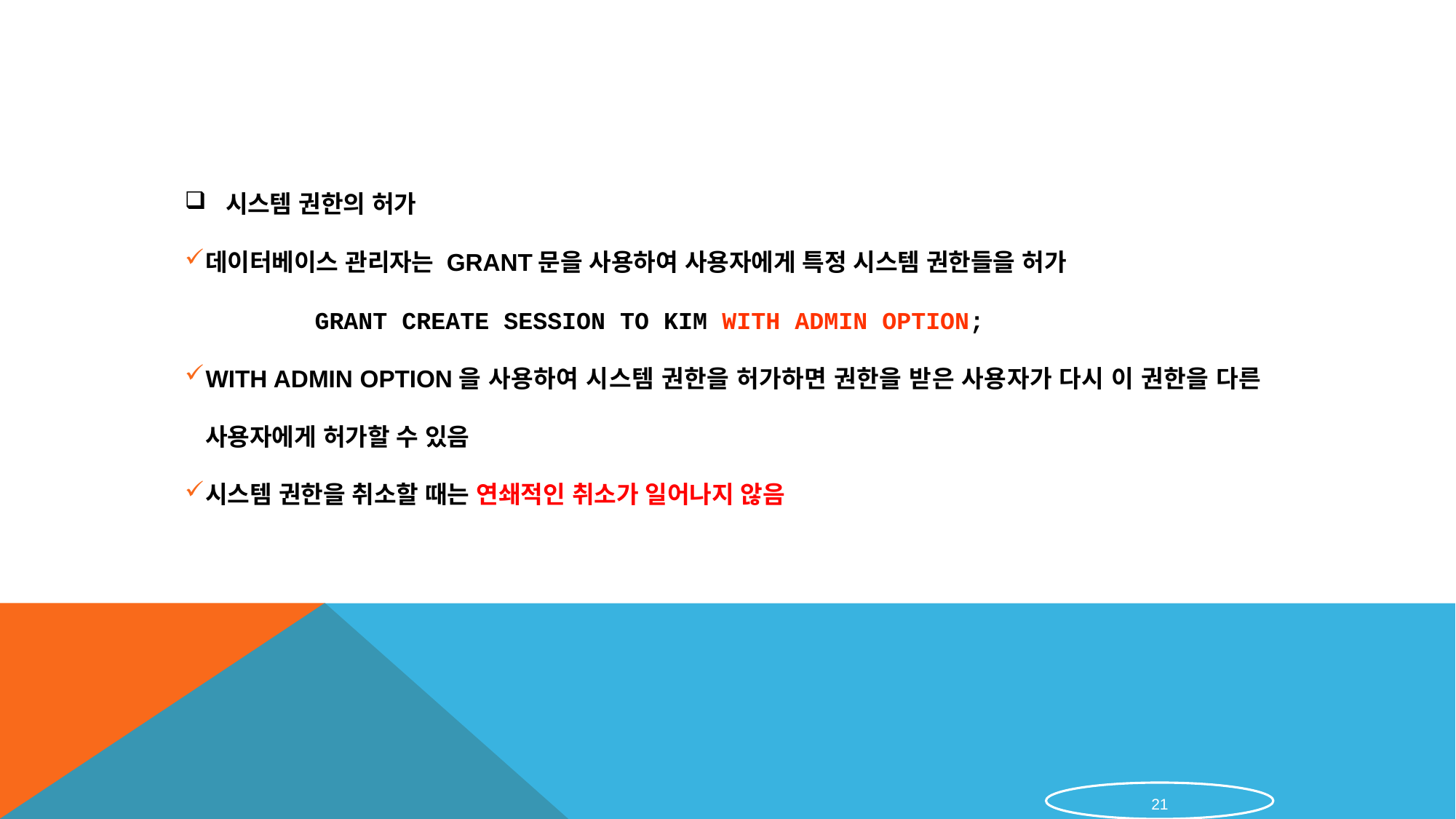

시스템 권한의 허가
데이터베이스 관리자는 GRANT문을 사용하여 사용자에게 특정 시스템 권한들을 허가
		GRANT CREATE SESSION TO KIM WITH ADMIN OPTION;
WITH ADMIN OPTION을 사용하여 시스템 권한을 허가하면 권한을 받은 사용자가 다시 이 권한을 다른 사용자에게 허가할 수 있음
시스템 권한을 취소할 때는 연쇄적인 취소가 일어나지 않음
21